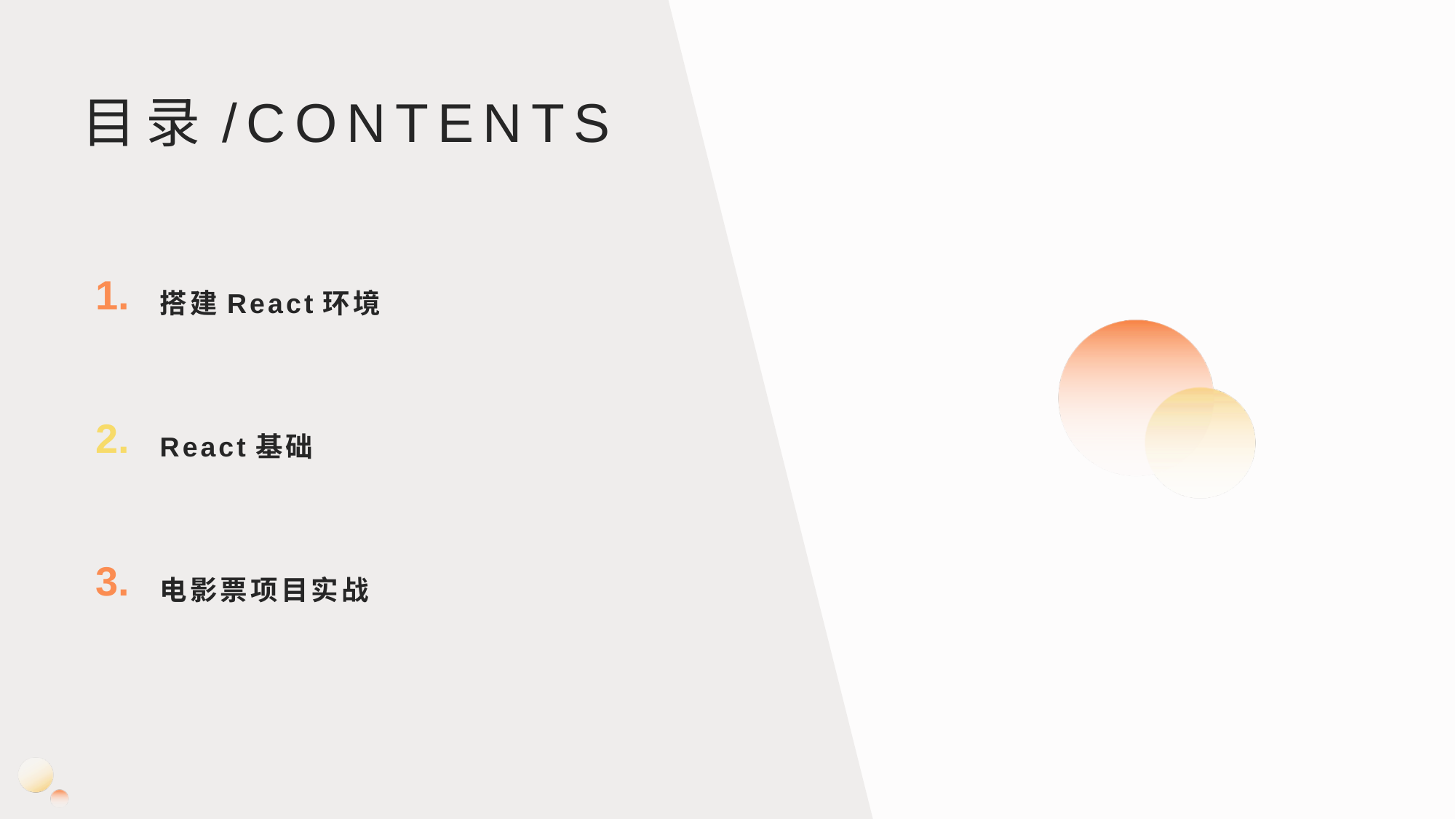

目录/CONTENTS
1.
搭建React环境
2.
React基础
3.
电影票项目实战